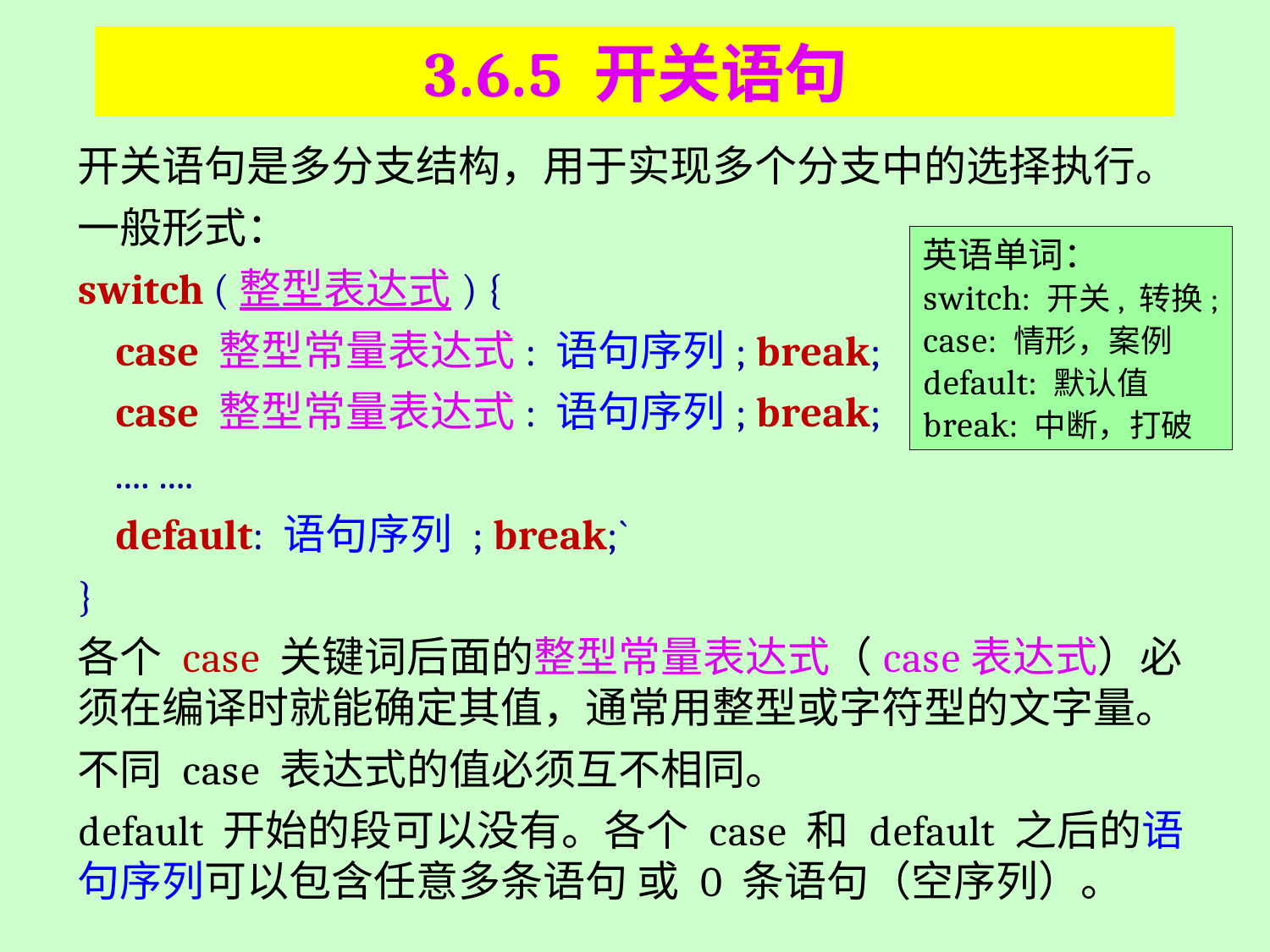

# 3.6.5 开关语句
开关语句是多分支结构，用于实现多个分支中的选择执行。
一般形式：
switch (整型表达式) {
    case 整型常量表达式: 语句序列; break;
    case 整型常量表达式: 语句序列; break;
    .... ....
    default: 语句序列 ; break;`
}
各个 case 关键词后面的整型常量表达式（case表达式）必须在编译时就能确定其值，通常用整型或字符型的文字量。
不同 case 表达式的值必须互不相同。
default 开始的段可以没有。各个 case 和 default 之后的语句序列可以包含任意多条语句 或 0 条语句（空序列）。
英语单词：
switch: 开关, 转换;
case: 情形，案例
default: 默认值
break: 中断，打破
34